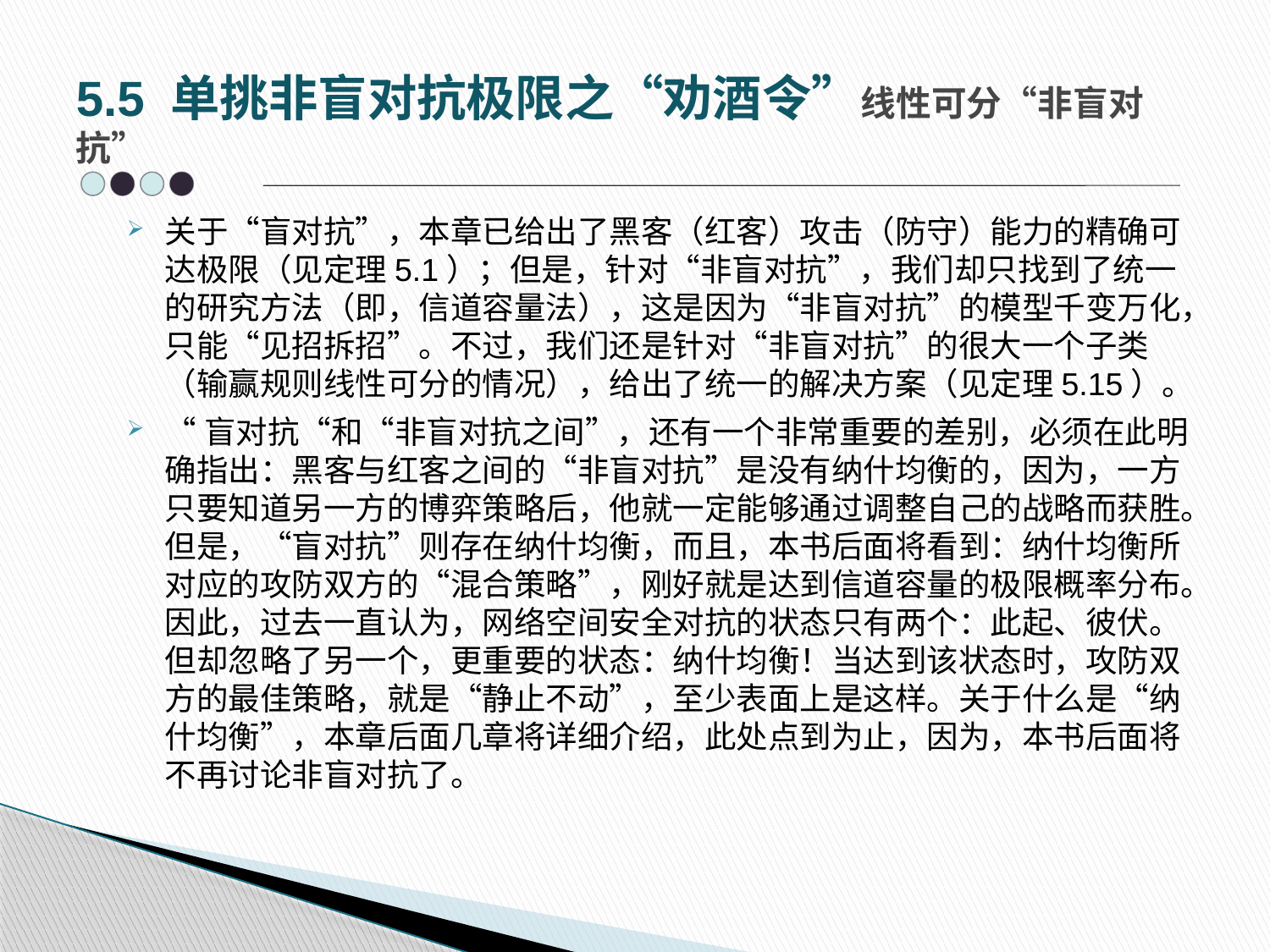

# 5.5 单挑非盲对抗极限之“劝酒令”线性可分“非盲对抗”

关于“盲对抗”，本章已给出了黑客（红客）攻击（防守）能力的精确可达极限（见定理5.1）；但是，针对“非盲对抗”，我们却只找到了统一的研究方法（即，信道容量法），这是因为“非盲对抗”的模型千变万化，只能“见招拆招”。不过，我们还是针对“非盲对抗”的很大一个子类（输赢规则线性可分的情况），给出了统一的解决方案（见定理5.15）。
“盲对抗“和“非盲对抗之间”，还有一个非常重要的差别，必须在此明确指出：黑客与红客之间的“非盲对抗”是没有纳什均衡的，因为，一方只要知道另一方的博弈策略后，他就一定能够通过调整自己的战略而获胜。但是，“盲对抗”则存在纳什均衡，而且，本书后面将看到：纳什均衡所对应的攻防双方的“混合策略”，刚好就是达到信道容量的极限概率分布。因此，过去一直认为，网络空间安全对抗的状态只有两个：此起、彼伏。但却忽略了另一个，更重要的状态：纳什均衡！当达到该状态时，攻防双方的最佳策略，就是“静止不动”，至少表面上是这样。关于什么是“纳什均衡”，本章后面几章将详细介绍，此处点到为止，因为，本书后面将不再讨论非盲对抗了。